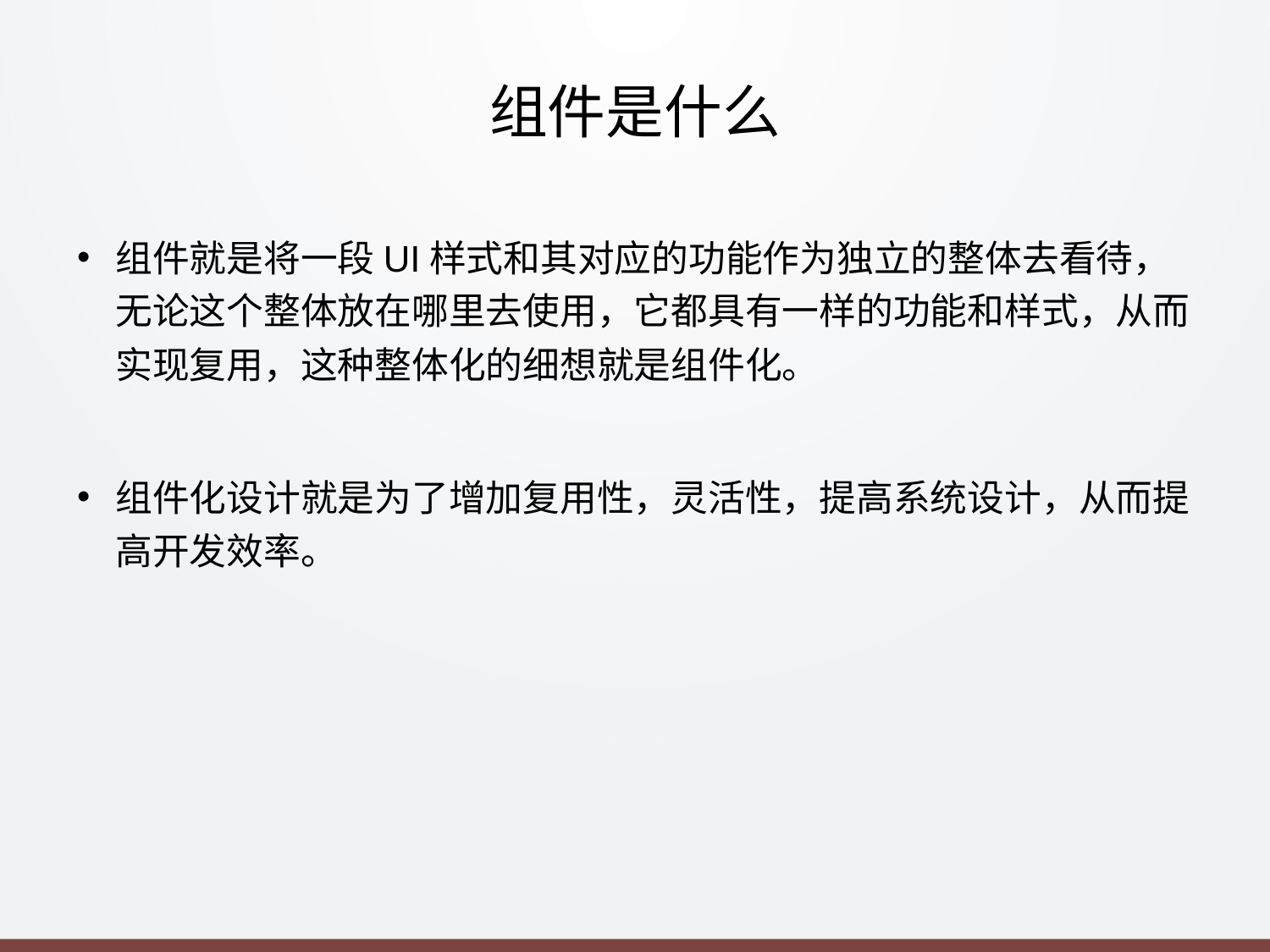

# 组件是什么
组件就是将一段UI样式和其对应的功能作为独立的整体去看待，无论这个整体放在哪里去使用，它都具有一样的功能和样式，从而实现复用，这种整体化的细想就是组件化。

组件化设计就是为了增加复用性，灵活性，提高系统设计，从而提高开发效率。